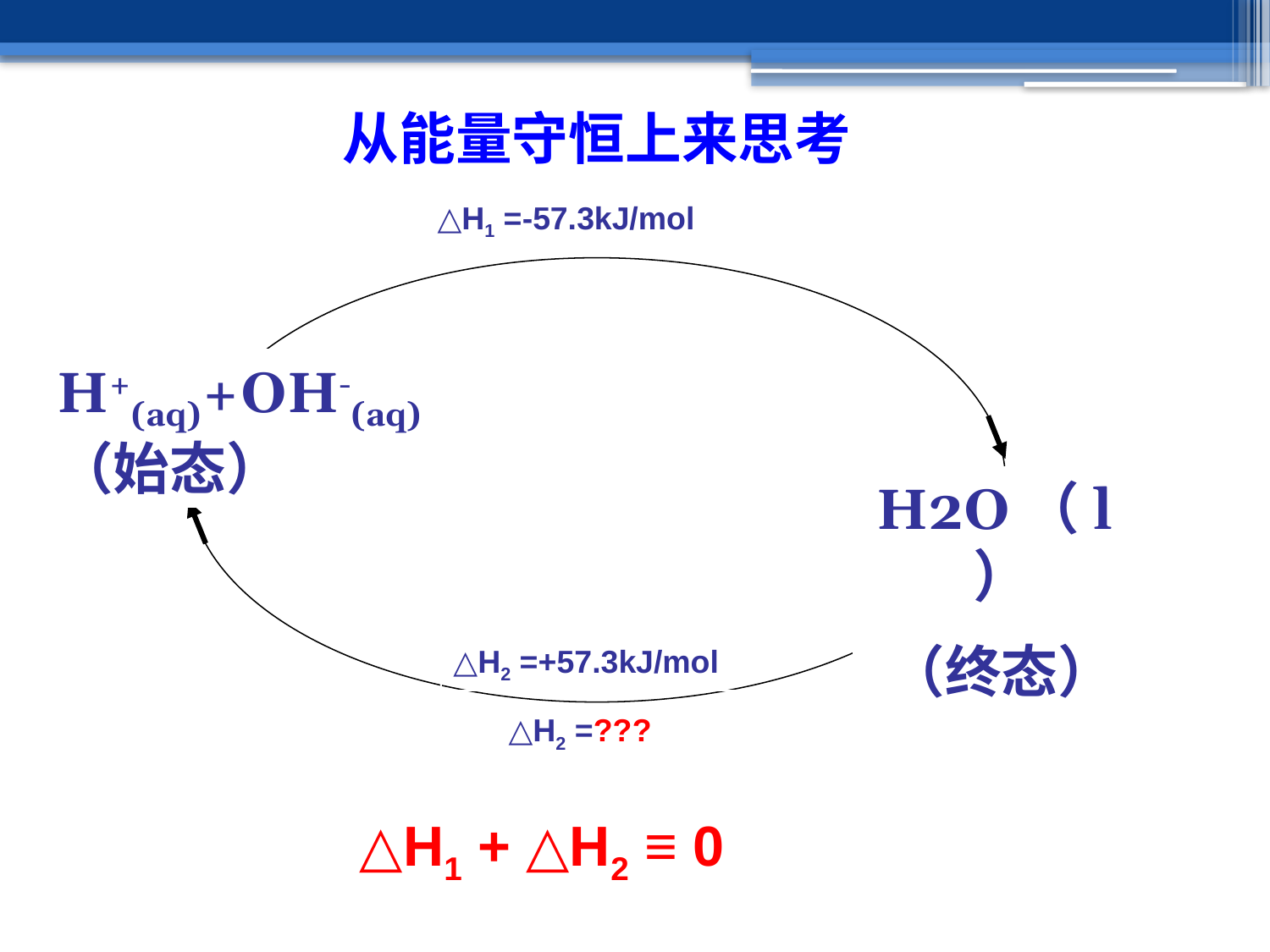

从能量守恒上来思考
△H1 =-57.3kJ/mol

H+(aq)+OH-(aq)（始态）
H2O（l）
（终态）
△H2 =+57.3kJ/mol
△H2 =???
△H1 + △H2 ≡ 0